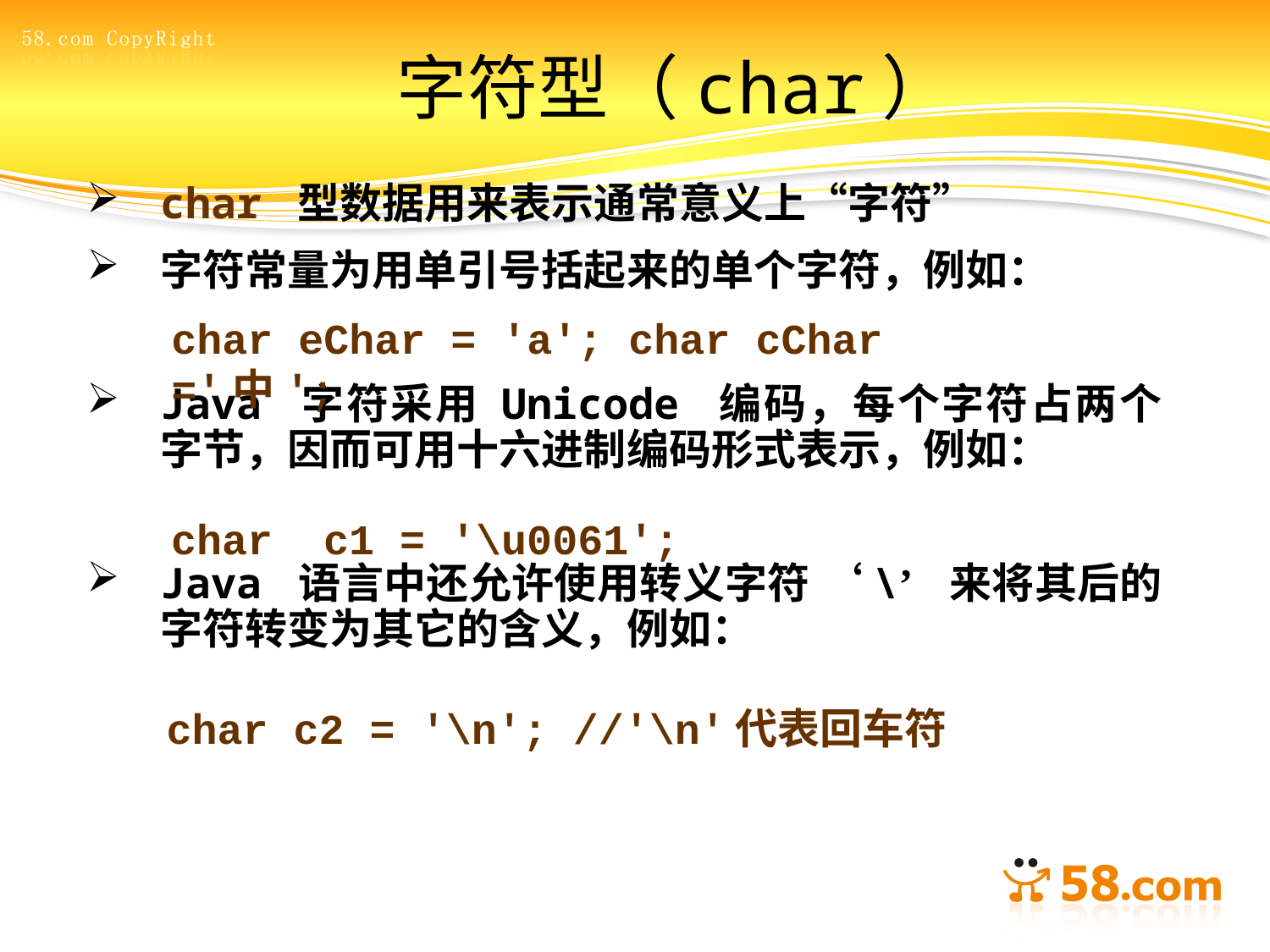

# 字符型（char）
char 型数据用来表示通常意义上“字符”
字符常量为用单引号括起来的单个字符，例如：

Java 字符采用 Unicode 编码，每个字符占两个字节，因而可用十六进制编码形式表示，例如：

Java 语言中还允许使用转义字符 ‘\’ 来将其后的字符转变为其它的含义，例如：
char eChar = 'a'; char cChar ='中';
char  c1 = '\u0061';
char c2 = '\n'; //'\n'代表回车符